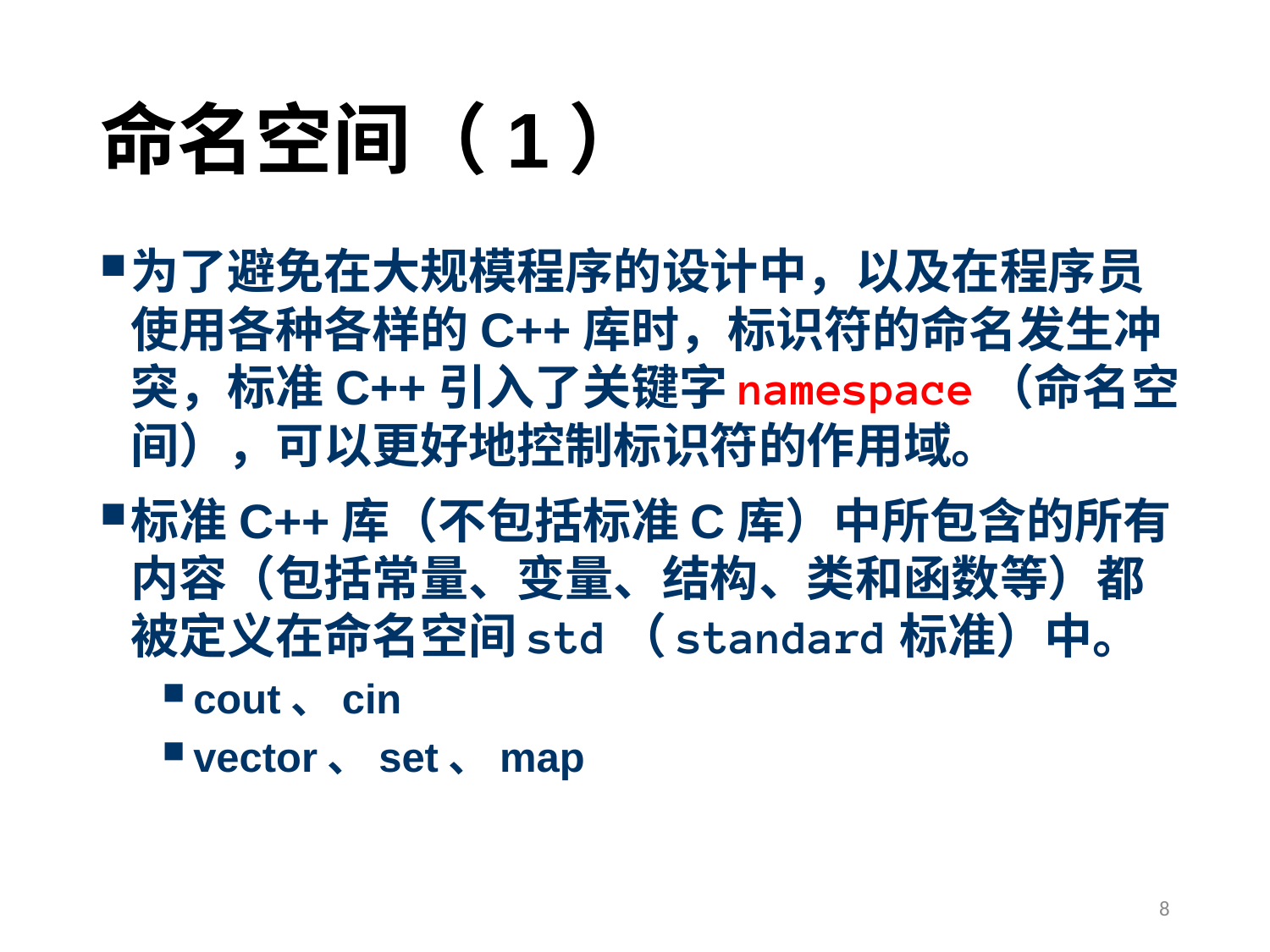

# 命名空间（1）
为了避免在大规模程序的设计中，以及在程序员使用各种各样的C++库时，标识符的命名发生冲突，标准C++引入了关键字namespace（命名空间），可以更好地控制标识符的作用域。
标准C++库（不包括标准C库）中所包含的所有内容（包括常量、变量、结构、类和函数等）都被定义在命名空间std（standard标准）中。
cout、cin
vector、set、map
8